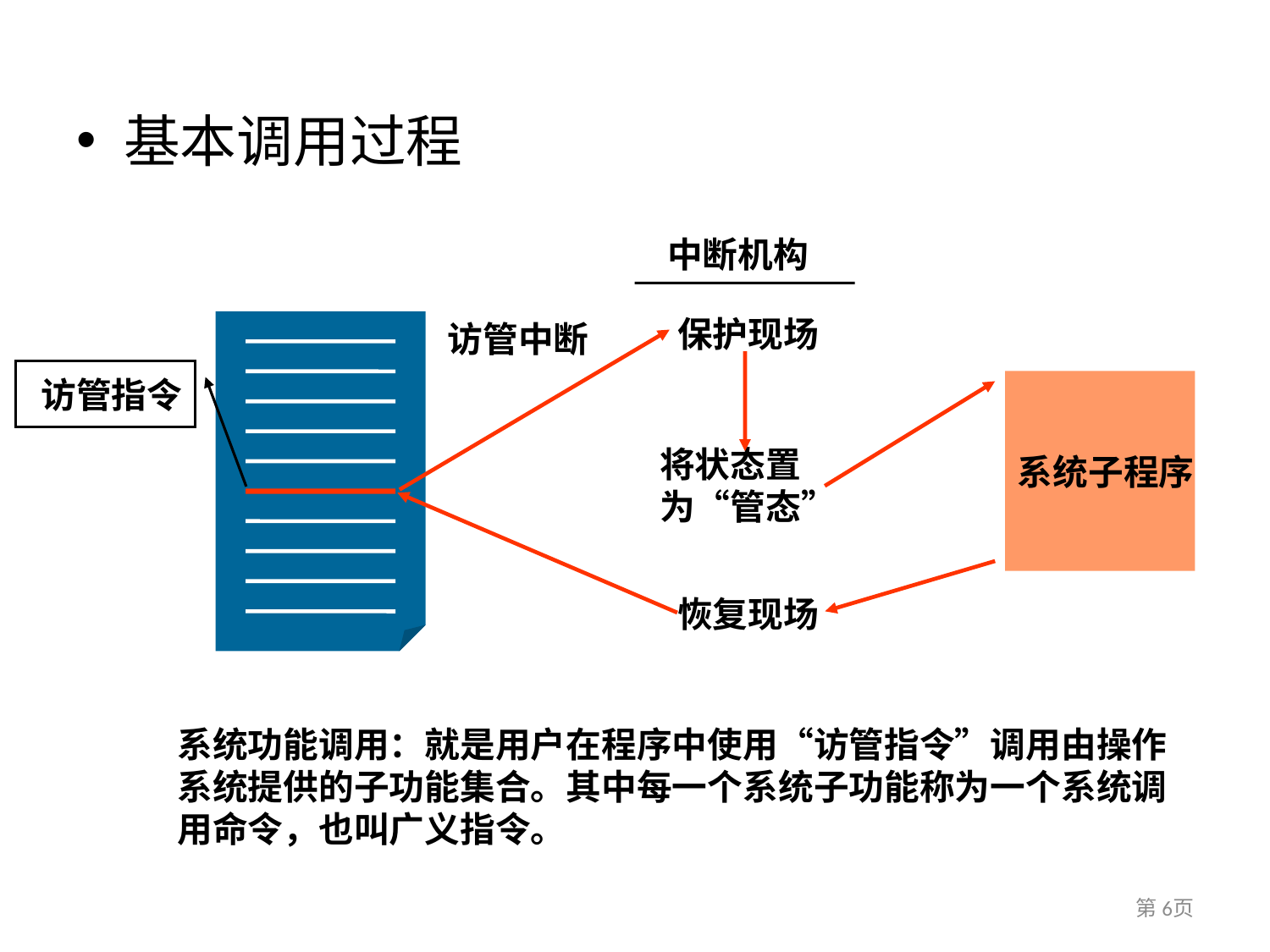

基本调用过程
中断机构

保护现场
访管中断

访管指令
系统子程序

将状态置
为“管态”

恢复现场

系统功能调用：就是用户在程序中使用“访管指令”调用由操作系统提供的子功能集合。其中每一个系统子功能称为一个系统调用命令，也叫广义指令。
第6页